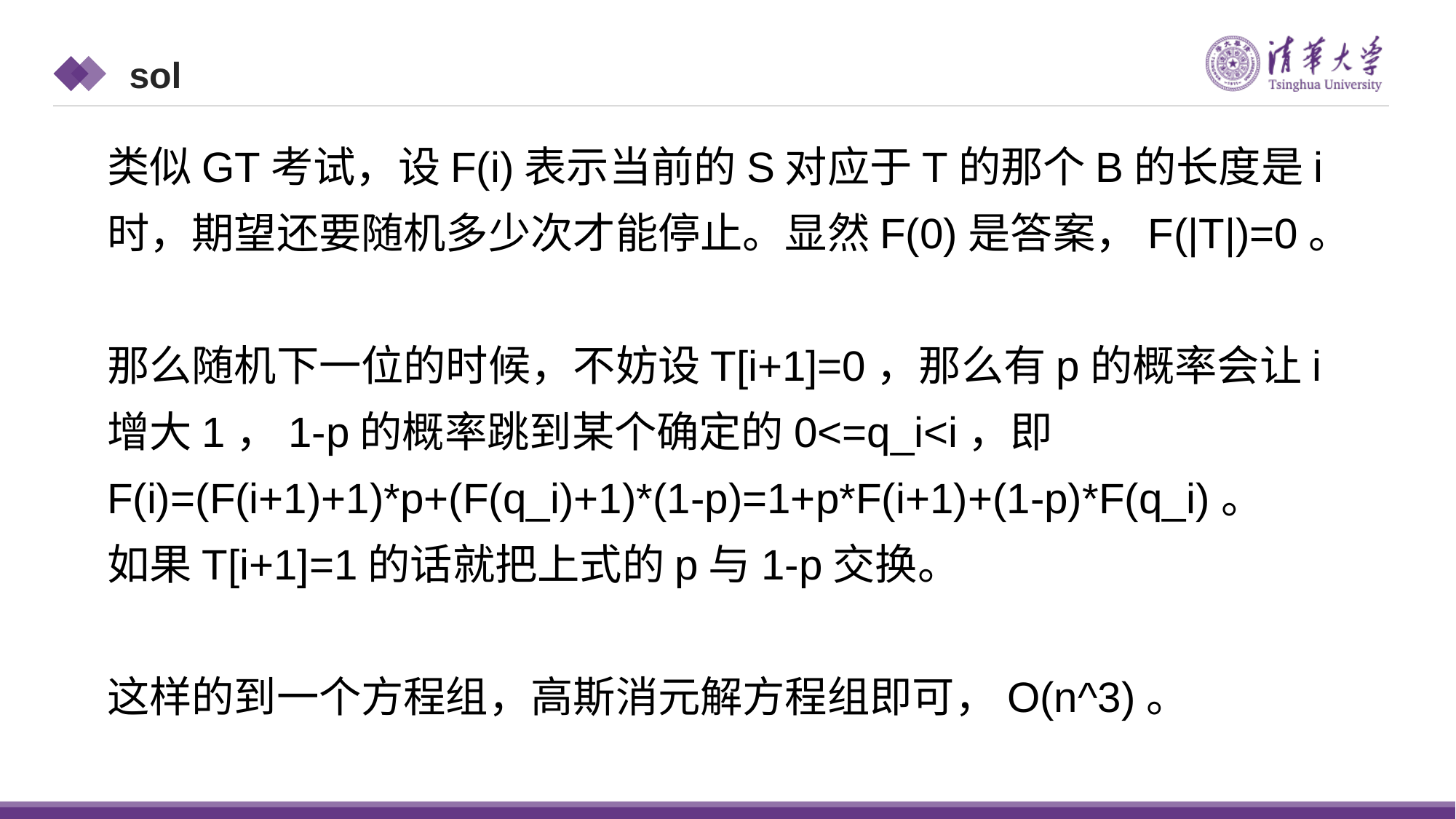

sol
类似GT考试，设F(i)表示当前的S对应于T的那个B的长度是i时，期望还要随机多少次才能停止。显然F(0)是答案，F(|T|)=0。

那么随机下一位的时候，不妨设T[i+1]=0，那么有p的概率会让i增大1，1-p的概率跳到某个确定的0<=q_i<i，即F(i)=(F(i+1)+1)*p+(F(q_i)+1)*(1-p)=1+p*F(i+1)+(1-p)*F(q_i)。
如果T[i+1]=1的话就把上式的p与1-p交换。

这样的到一个方程组，高斯消元解方程组即可，O(n^3)。